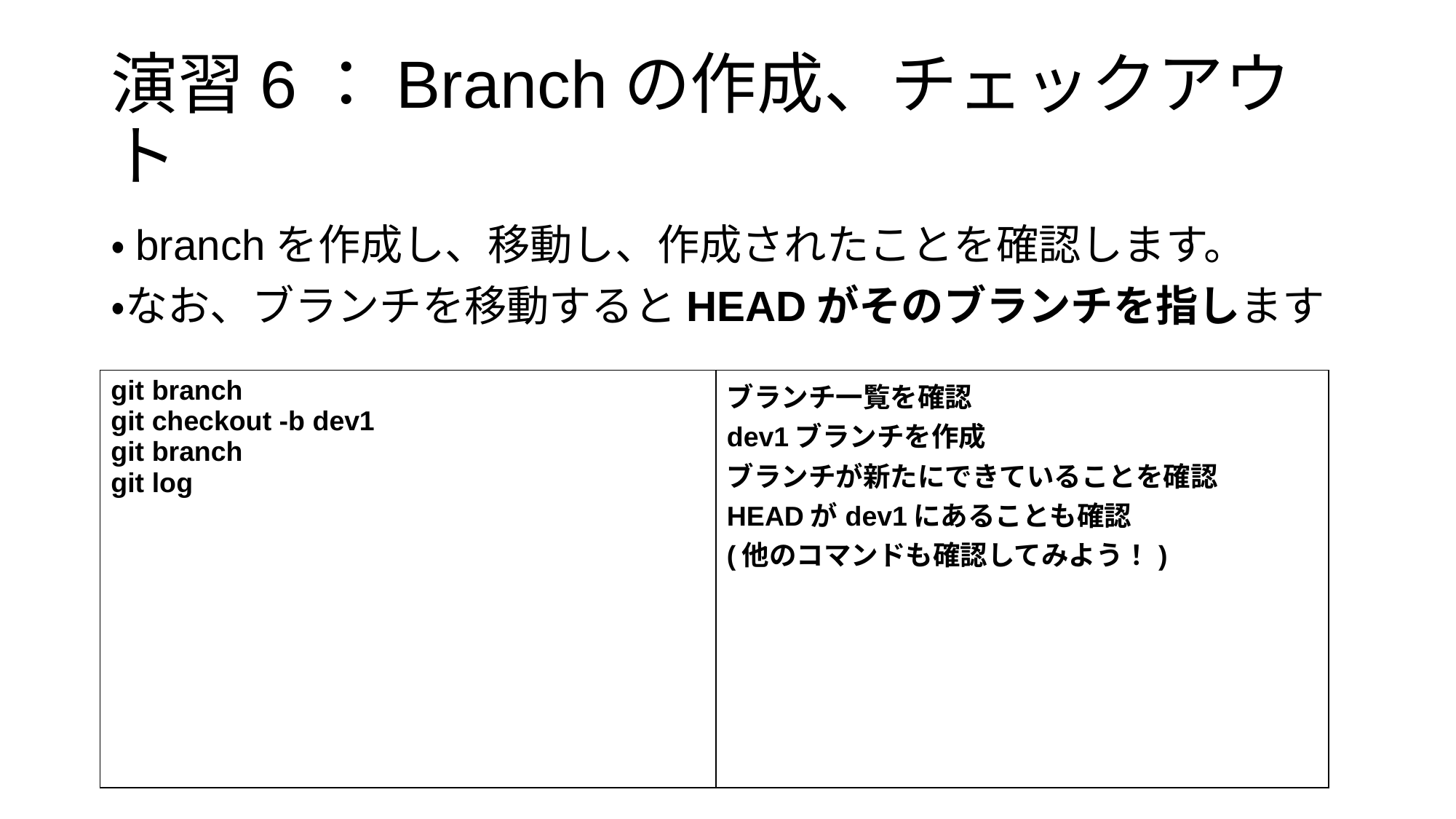

# 演習6：Branchの作成、チェックアウト
・branchを作成し、移動し、作成されたことを確認します。
・なお、ブランチを移動するとHEADがそのブランチを指します
| git branch git checkout -b dev1 git branch git log | ブランチ一覧を確認 dev1ブランチを作成 ブランチが新たにできていることを確認 HEADがdev1にあることも確認 (他のコマンドも確認してみよう！) |
| --- | --- |